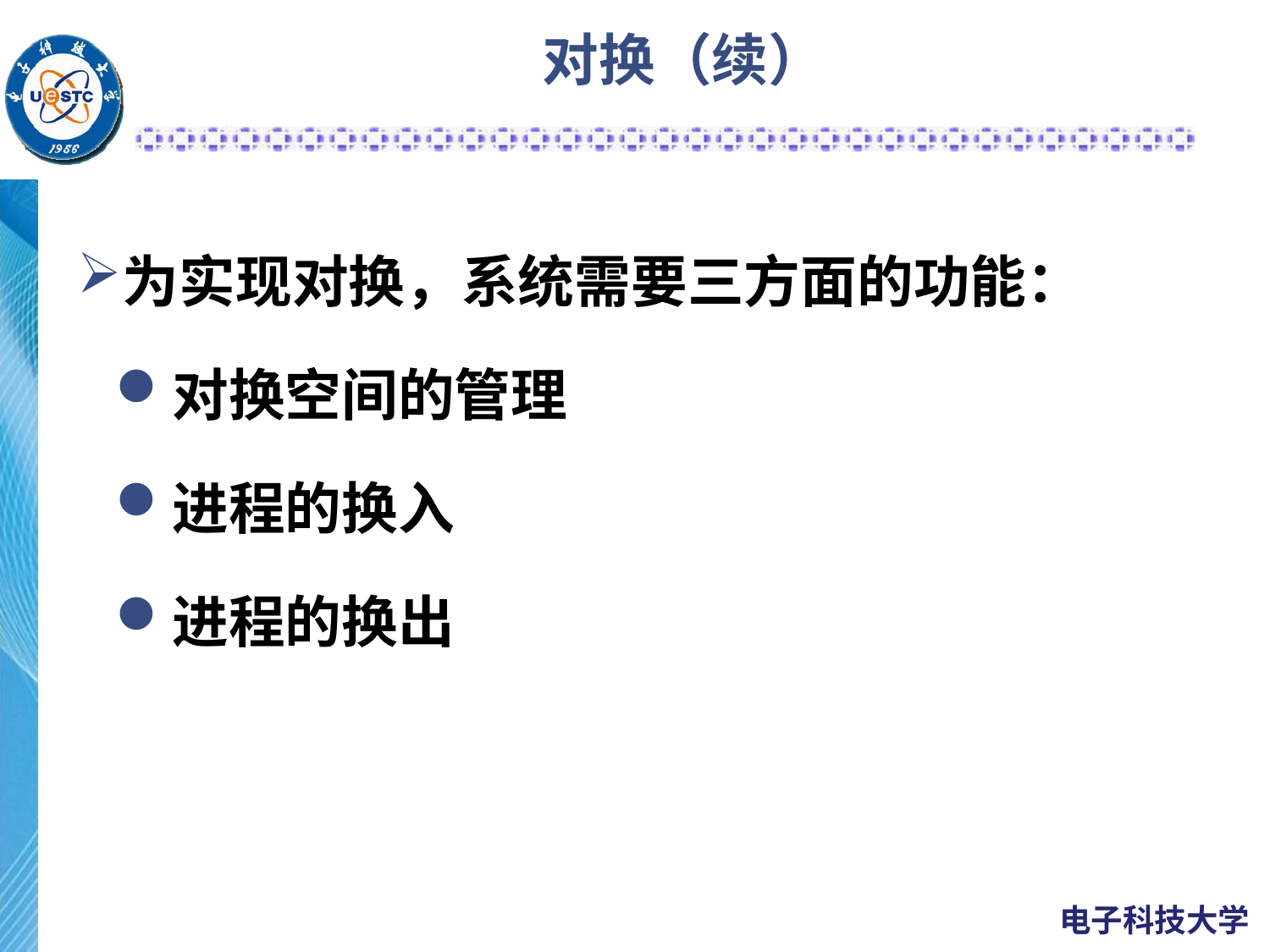

# 对换（续）
为实现对换，系统需要三方面的功能：
对换空间的管理
进程的换入
进程的换出